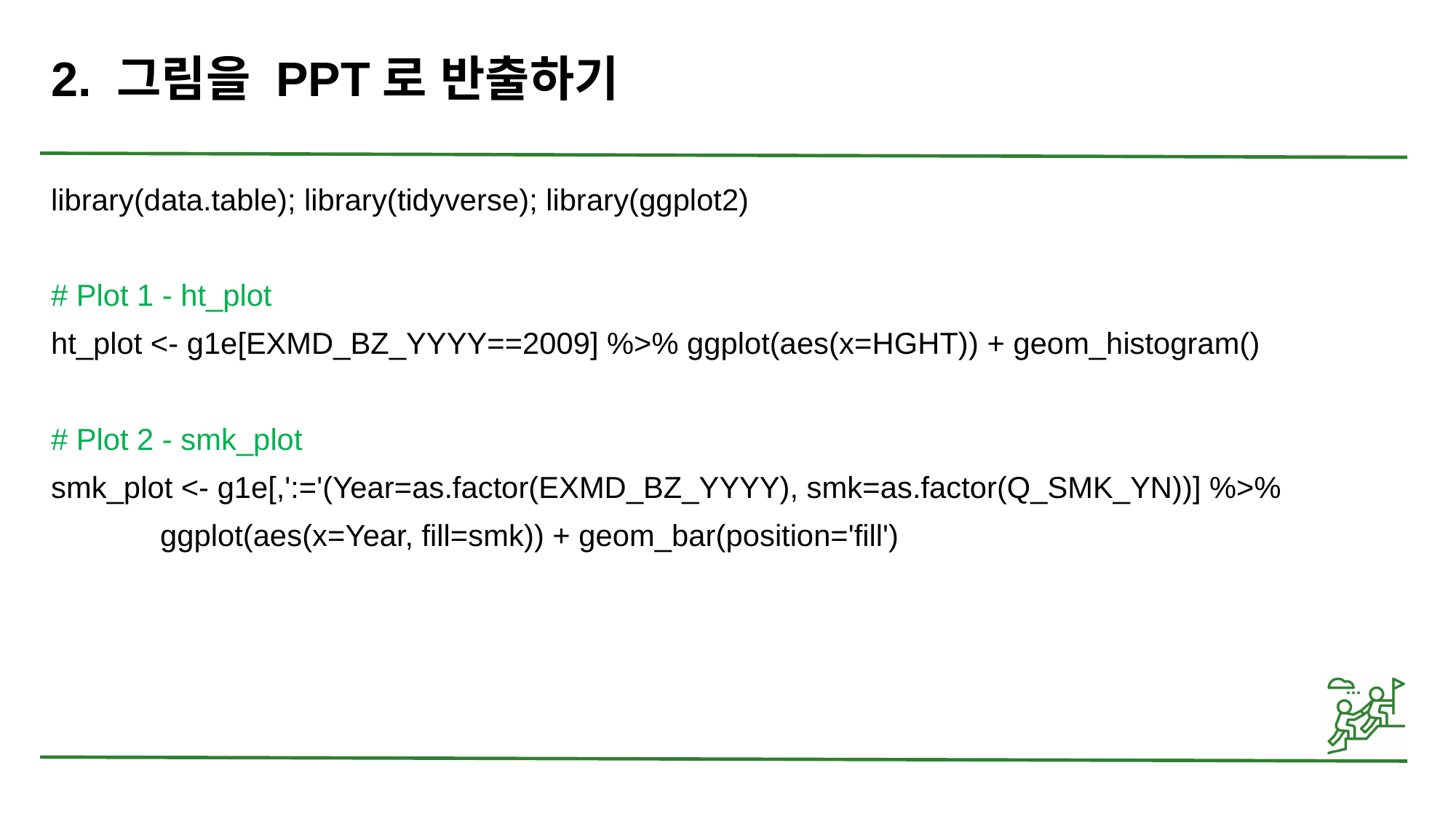

# 2. 그림을 PPT로 반출하기
library(data.table); library(tidyverse); library(ggplot2)

# Plot 1 - ht_plot
ht_plot <- g1e[EXMD_BZ_YYYY==2009] %>% ggplot(aes(x=HGHT)) + geom_histogram()

# Plot 2 - smk_plot
smk_plot <- g1e[,':='(Year=as.factor(EXMD_BZ_YYYY), smk=as.factor(Q_SMK_YN))] %>%
	ggplot(aes(x=Year, fill=smk)) + geom_bar(position='fill')